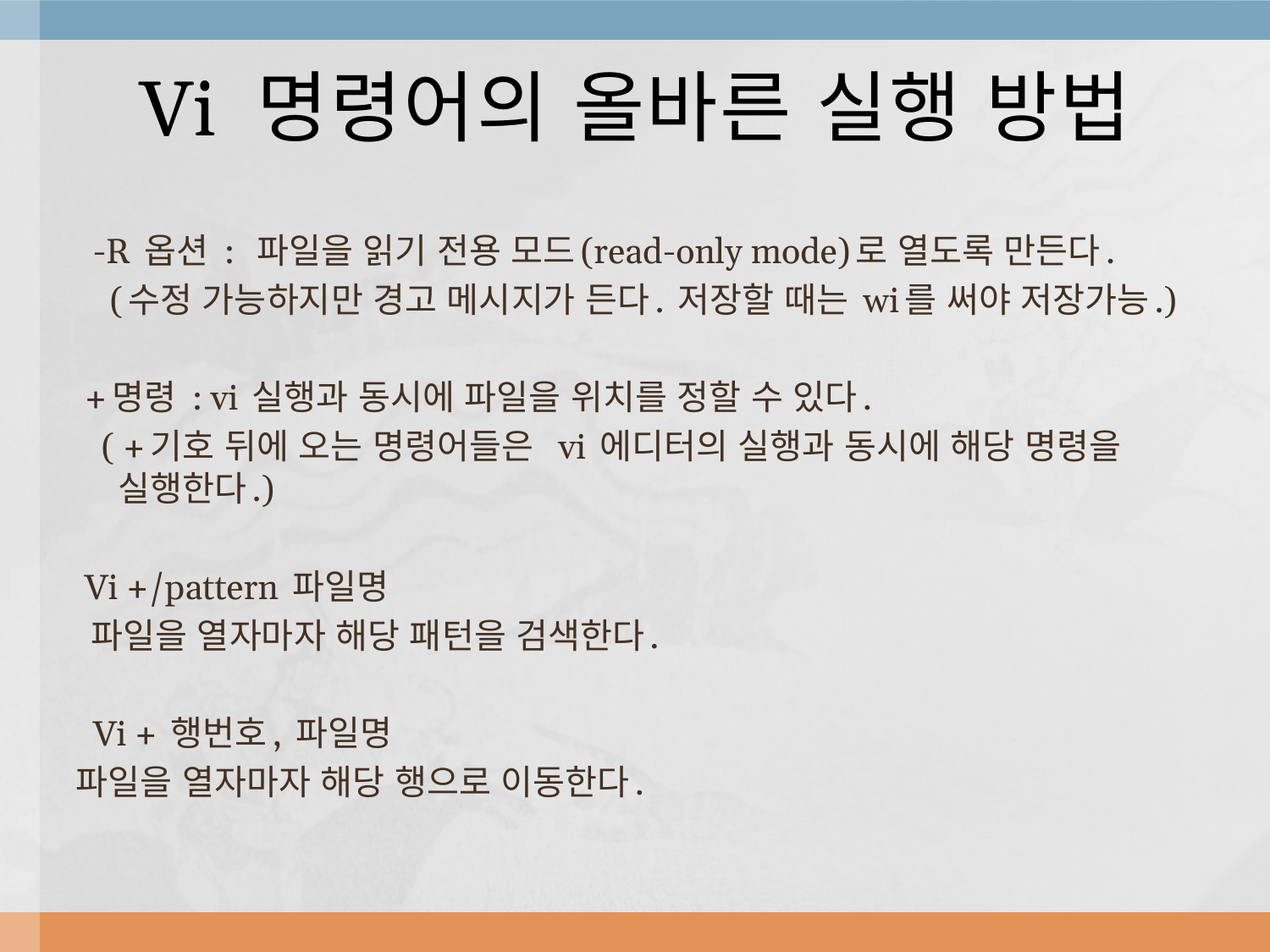

# Vi 명령어의 올바른 실행 방법
  -R 옵션 :  파일을 읽기 전용 모드(read-only mode)로 열도록 만든다.
    (수정 가능하지만 경고 메시지가 든다. 저장할 때는 wi를 써야 저장가능.)

 +명령 : vi 실행과 동시에 파일을 위치를 정할 수 있다.
   ( +기호 뒤에 오는 명령어들은  vi 에디터의 실행과 동시에 해당 명령을 실행한다.)

 Vi +/pattern 파일명
 파일을 열자마자 해당 패턴을 검색한다.

  Vi + 행번호, 파일명
파일을 열자마자 해당 행으로 이동한다.